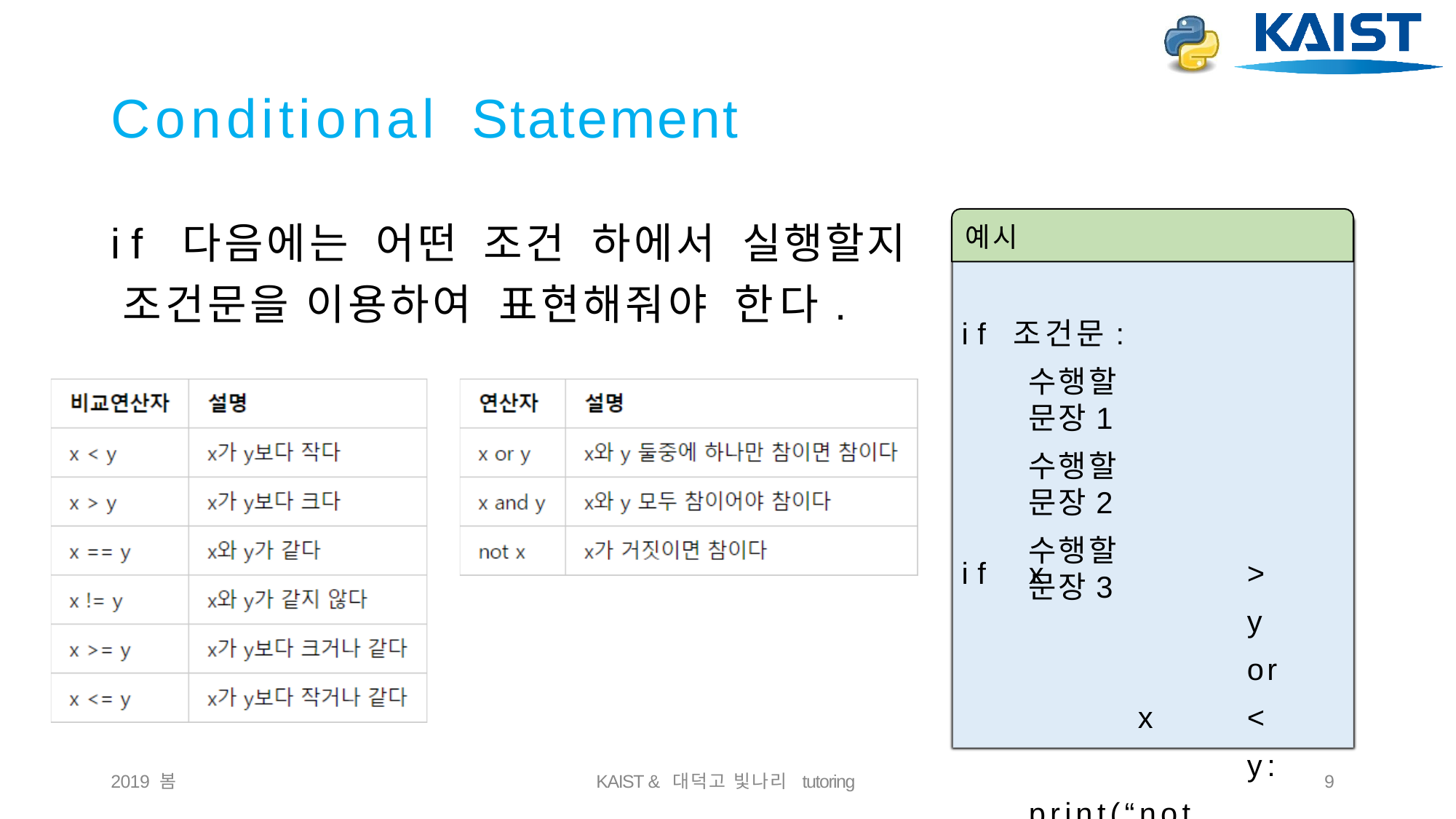

# Conditional	Statement
if	다음에는	어떤	조건	하에서		실행할지  조건문을	이용하여		표현해줘야	한다.

예시
if	조건문:
수행할	문장1
수행할	문장2
수행할	문장3

if	x		>		y		or	x	<		y:  print(“not	same”)  x		=	y
print(“now	same!”)
2019 봄
KAIST & 대덕고 빛나리 tutoring
9